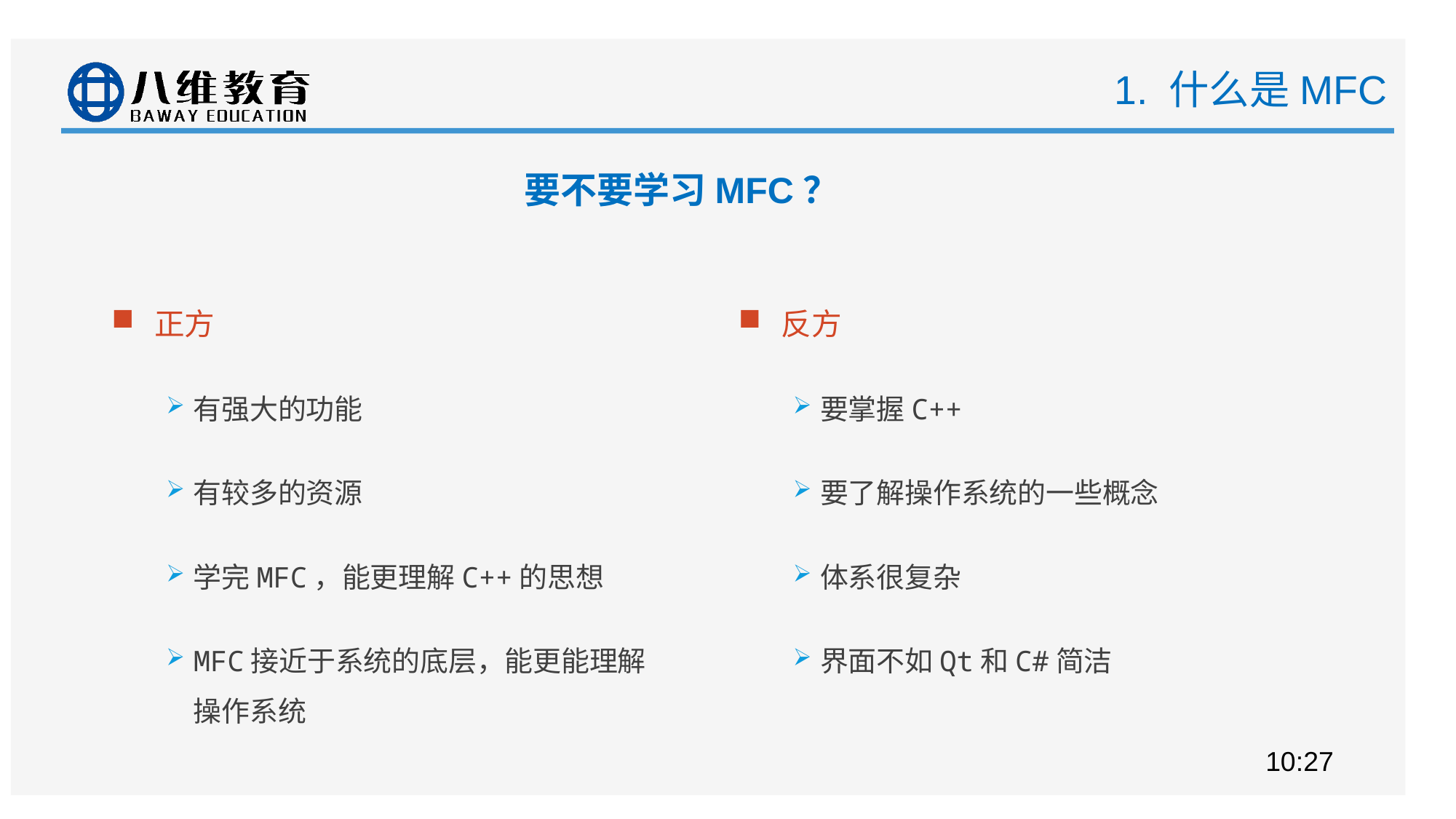

# 1. 什么是MFC
要不要学习MFC？

正方
有强大的功能
有较多的资源
学完MFC，能更理解C++的思想
MFC接近于系统的底层，能更能理解操作系统

反方
要掌握C++
要了解操作系统的一些概念
体系很复杂
界面不如Qt和C#简洁